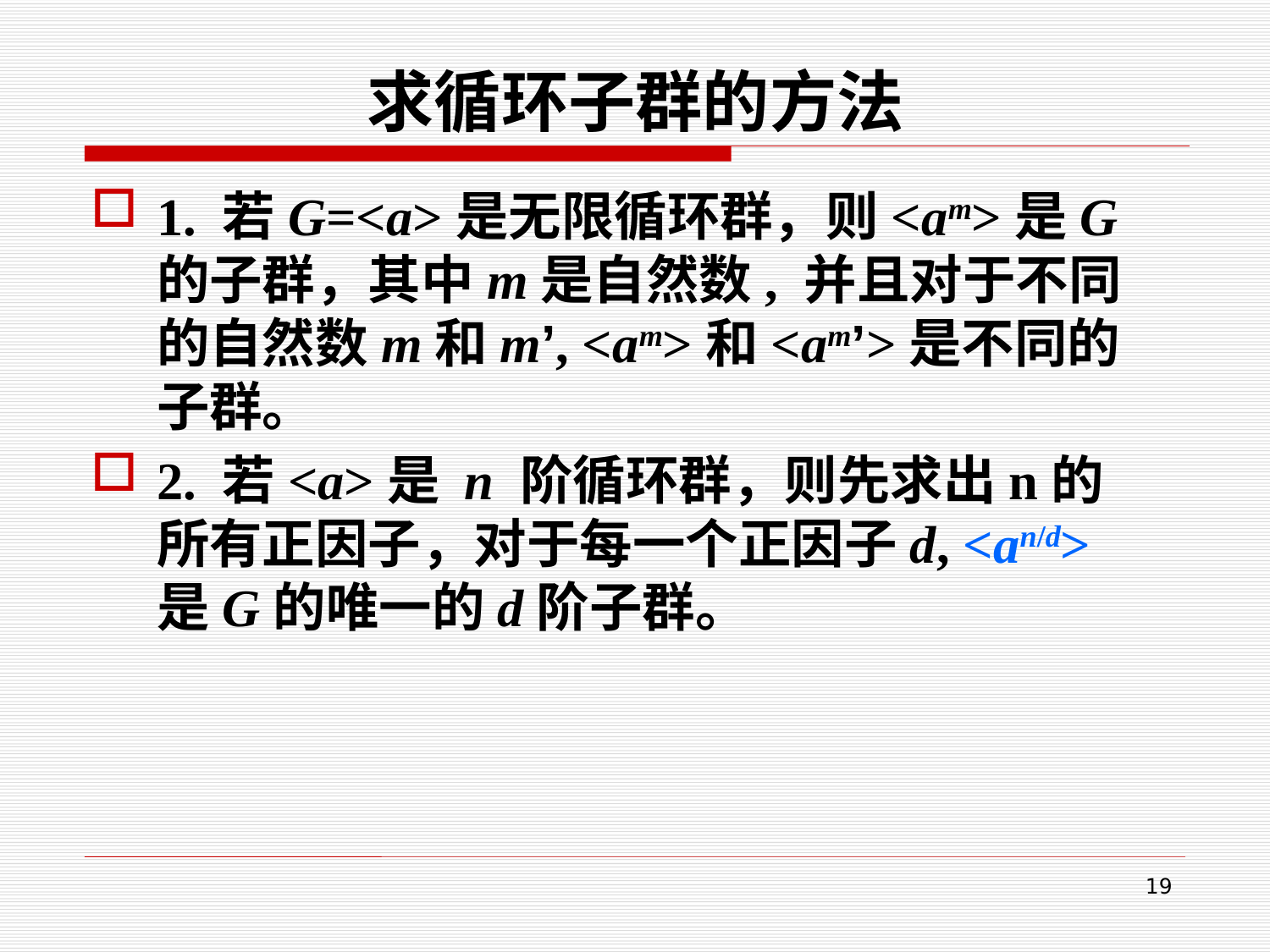

# 求循环子群的方法
1. 若G=<a>是无限循环群，则<am>是G的子群，其中m是自然数, 并且对于不同的自然数m和m’, <am>和<am’>是不同的子群。
2. 若<a>是 n 阶循环群，则先求出n的所有正因子，对于每一个正因子d, <an/d>是G的唯一的d阶子群。
19